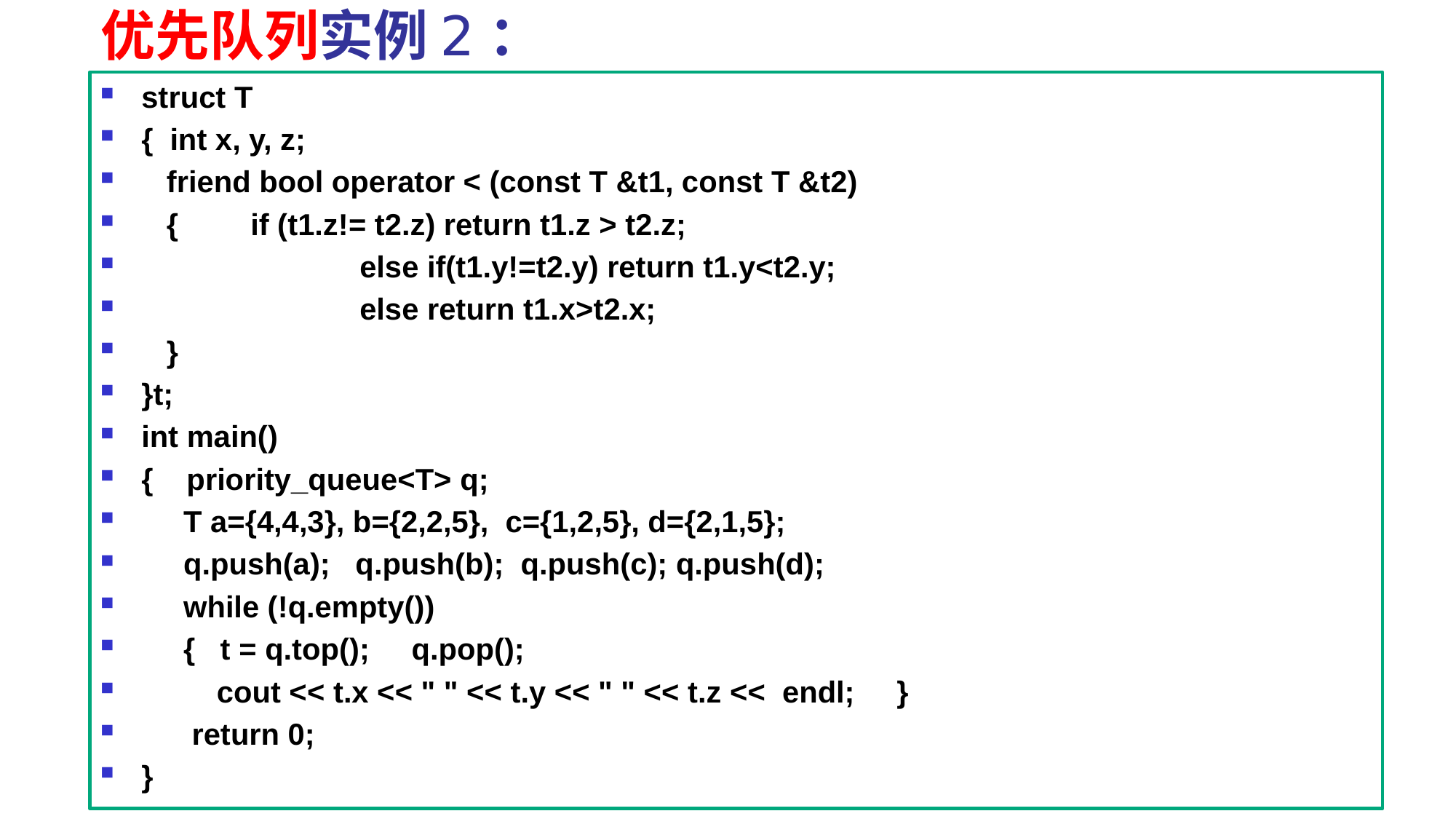

# 优先队列实例2：
struct T
{  int x, y, z;
   friend bool operator < (const T &t1, const T &t2)
   {  	if (t1.z!= t2.z) return t1.z > t2.z;
		else if(t1.y!=t2.y) return t1.y<t2.y;
		else return t1.x>t2.x;
   }
}t;
int main()
{    priority_queue<T> q;
     T a={4,4,3}, b={2,2,5},  c={1,2,5}, d={2,1,5};
     q.push(a);   q.push(b);  q.push(c); q.push(d);
     while (!q.empty())
     {   t = q.top();     q.pop();
         cout << t.x << " " << t.y << " " << t.z <<  endl;     }
      return 0;
}
24